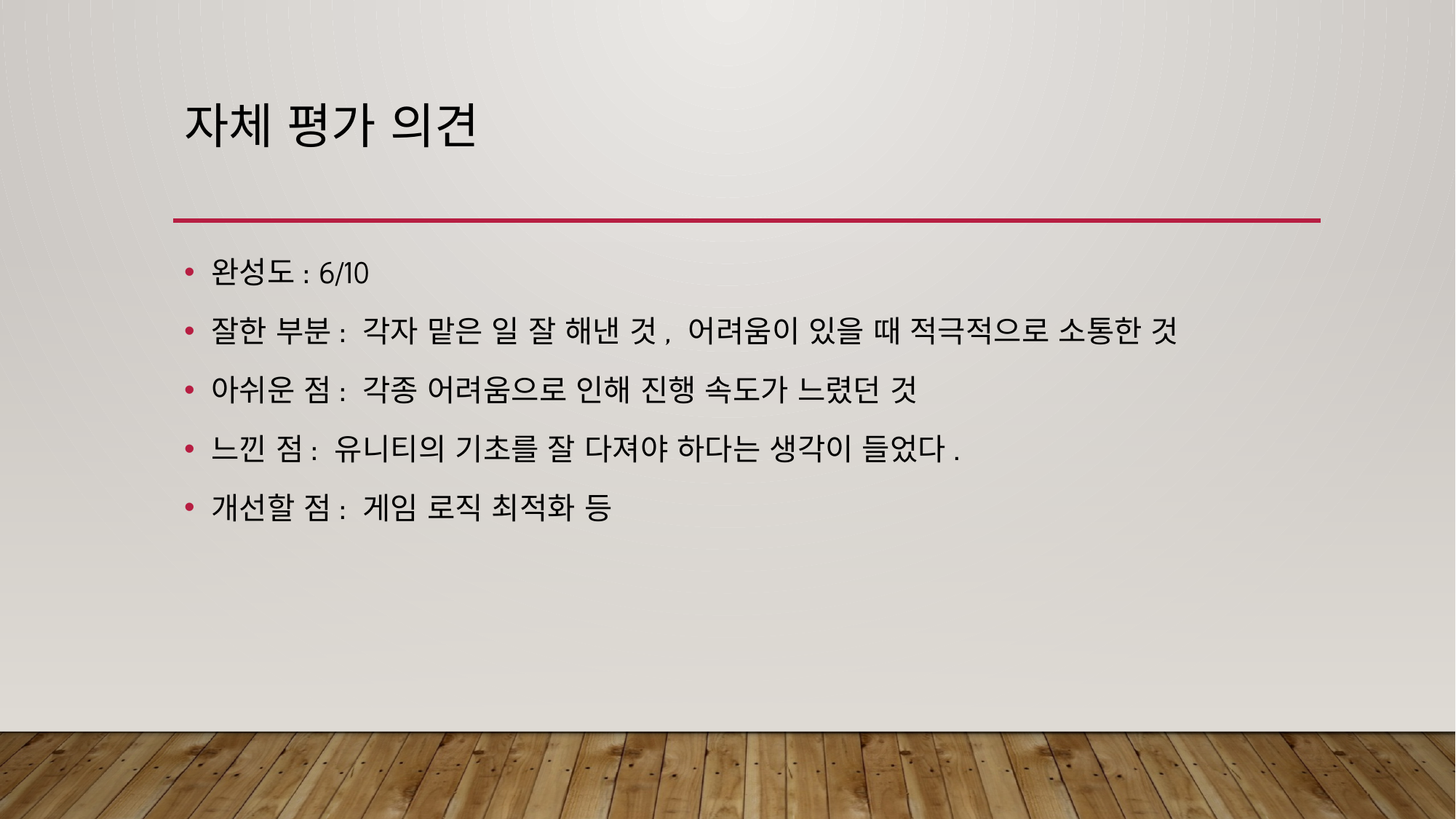

# 자체 평가 의견
완성도: 6/10
잘한 부분: 각자 맡은 일 잘 해낸 것, 어려움이 있을 때 적극적으로 소통한 것
아쉬운 점: 각종 어려움으로 인해 진행 속도가 느렸던 것
느낀 점: 유니티의 기초를 잘 다져야 하다는 생각이 들었다.
개선할 점: 게임 로직 최적화 등